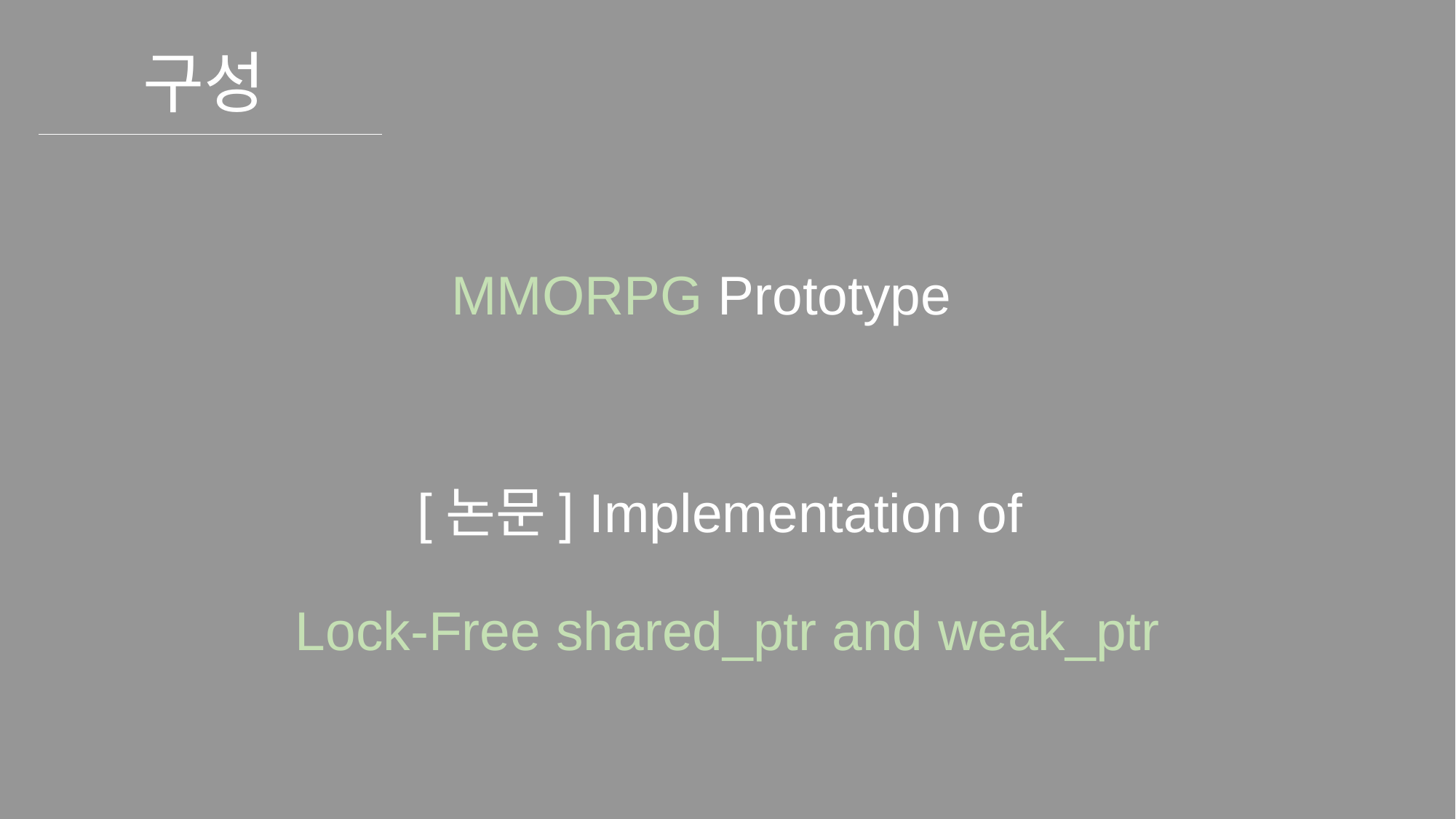

# 구성
MMORPG Prototype

[논문] Implementation of

Lock-Free shared_ptr and weak_ptr